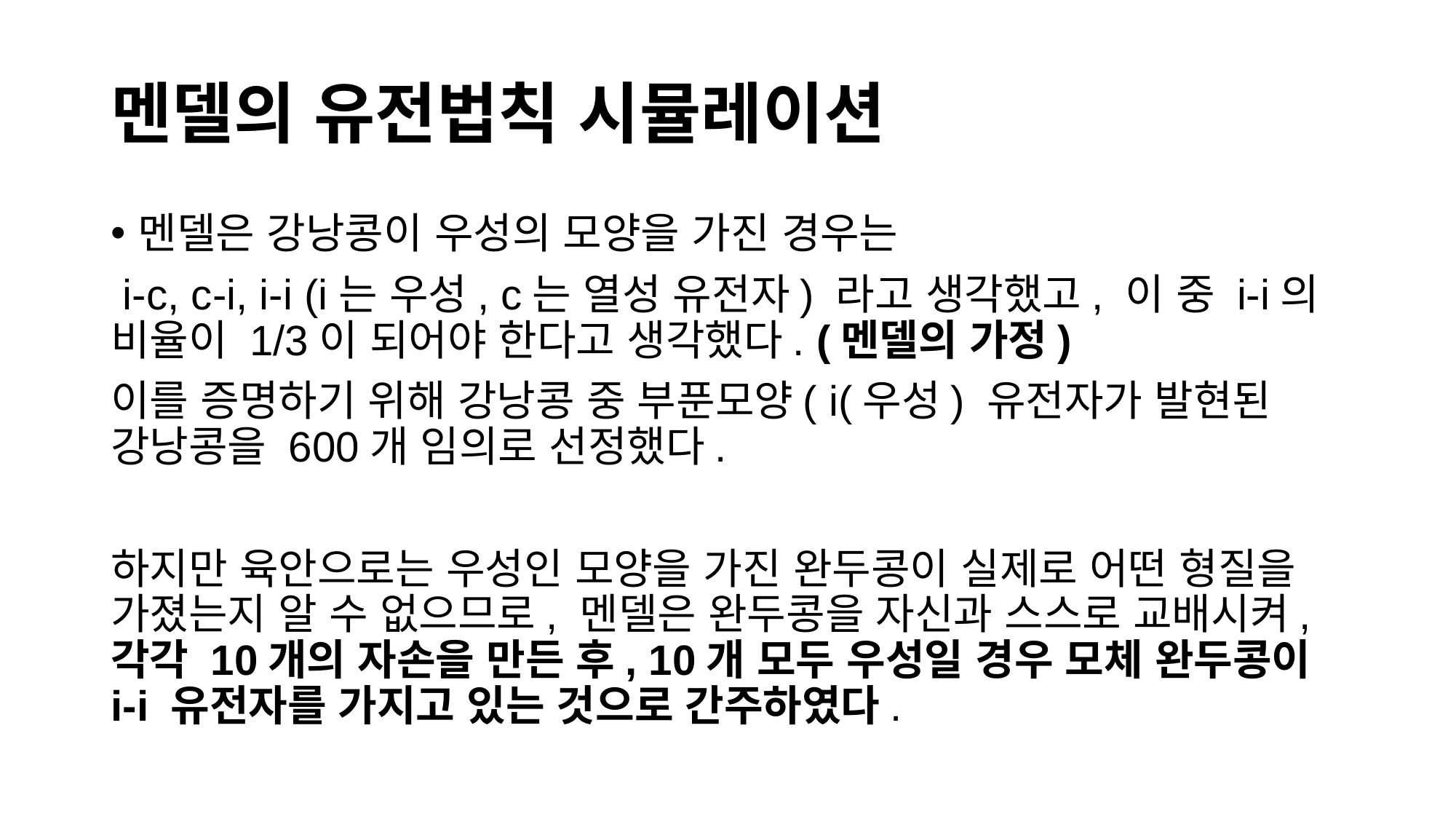

# 멘델의 유전법칙 시뮬레이션
멘델은 강낭콩이 우성의 모양을 가진 경우는
 i-c, c-i, i-i (i는 우성, c는 열성 유전자) 라고 생각했고, 이 중 i-i의 비율이 1/3이 되어야 한다고 생각했다. (멘델의 가정)
이를 증명하기 위해 강낭콩 중 부푼모양( i(우성) 유전자가 발현된 강낭콩을 600개 임의로 선정했다.

하지만 육안으로는 우성인 모양을 가진 완두콩이 실제로 어떤 형질을 가졌는지 알 수 없으므로, 멘델은 완두콩을 자신과 스스로 교배시켜, 각각 10개의 자손을 만든 후, 10개 모두 우성일 경우 모체 완두콩이 i-i 유전자를 가지고 있는 것으로 간주하였다.